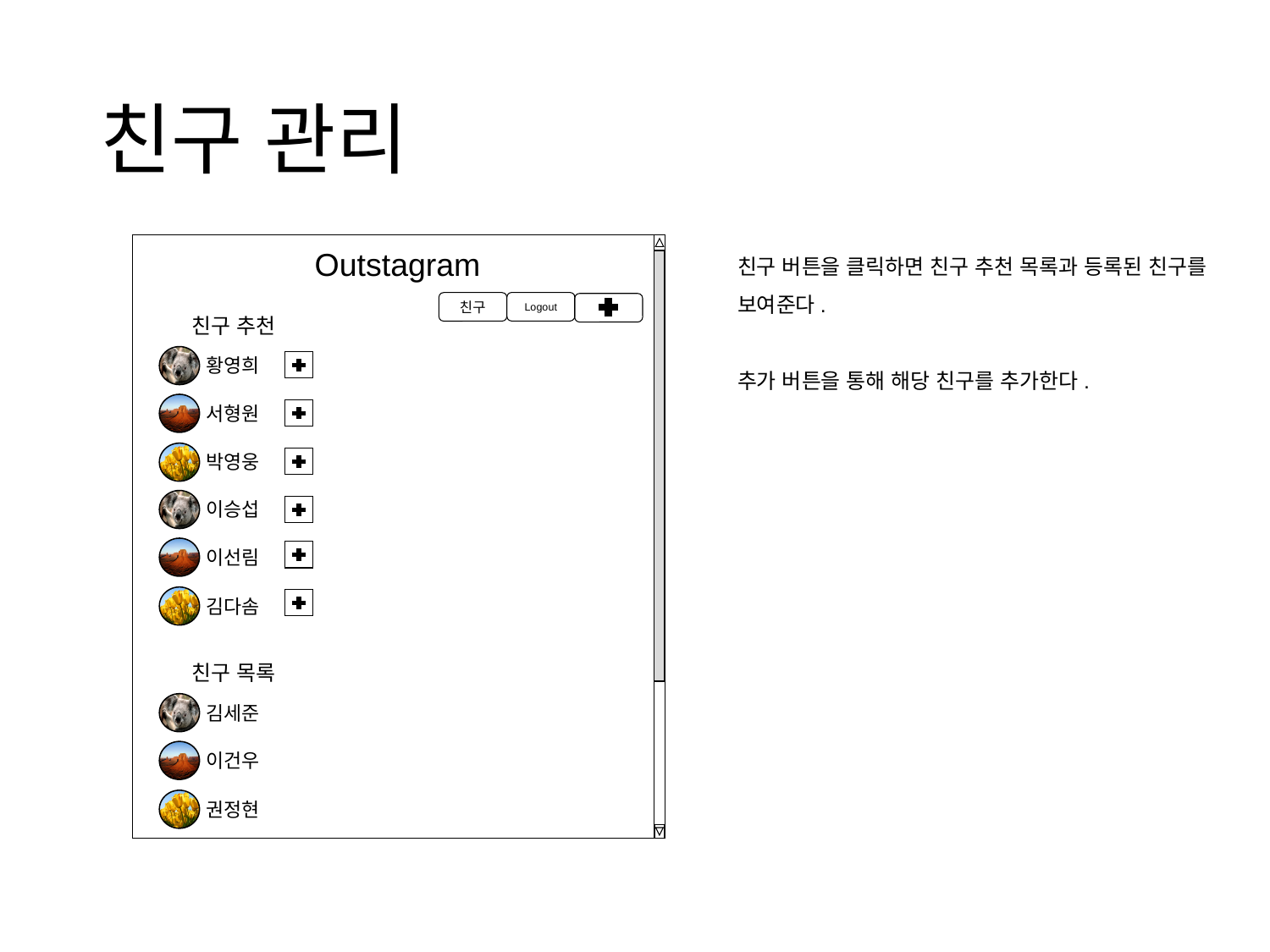

# 친구 관리

친구 버튼을 클릭하면 친구 추천 목록과 등록된 친구를 보여준다.

추가 버튼을 통해 해당 친구를 추가한다.

Outstagram

Logout
친구

친구 추천

황영희

서형원

박영웅

이승섭

이선림

김다솜

친구 목록

김세준

이건우

권정현